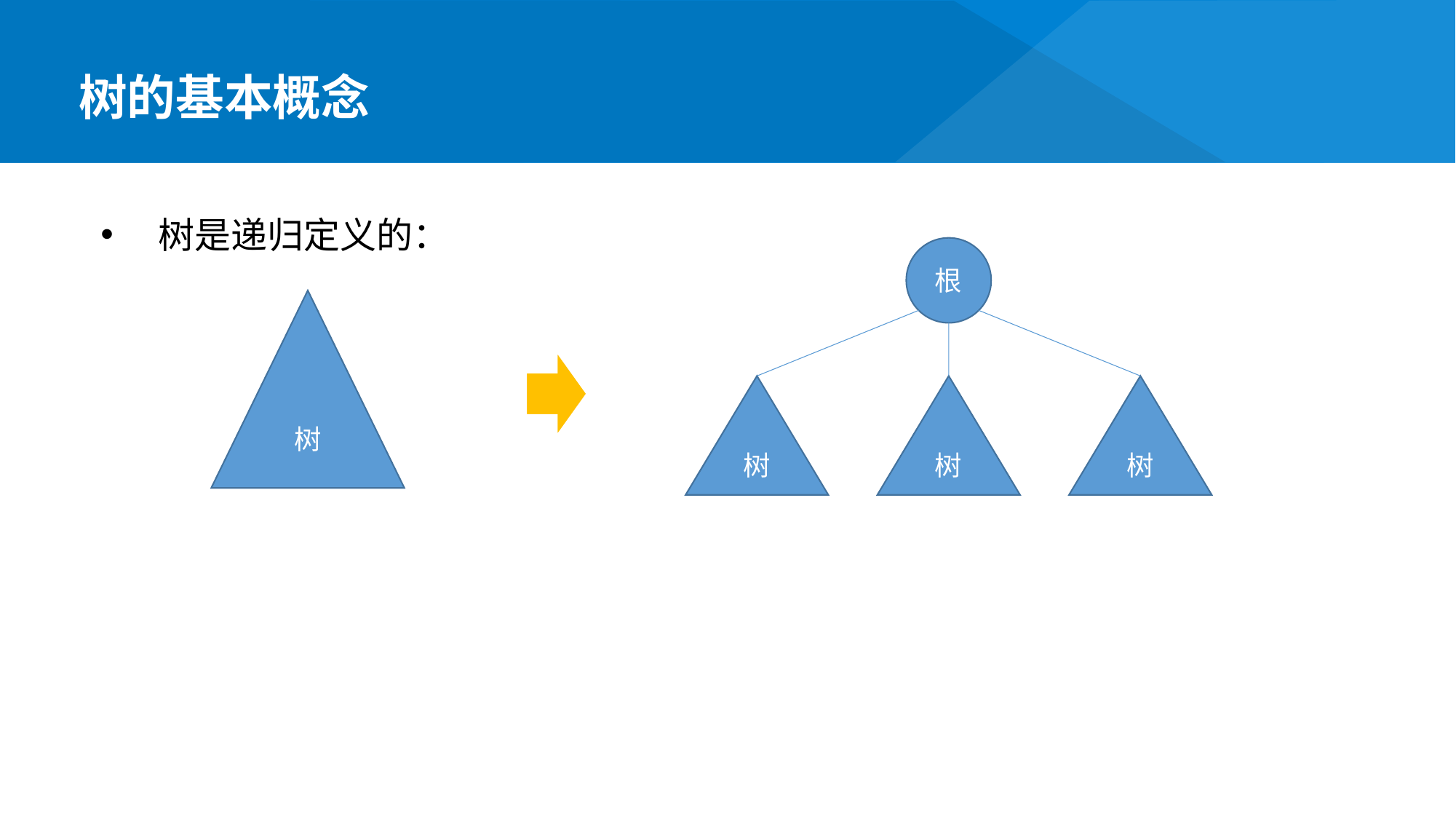

树的基本概念
 树是递归定义的：

根
树

树
树
树